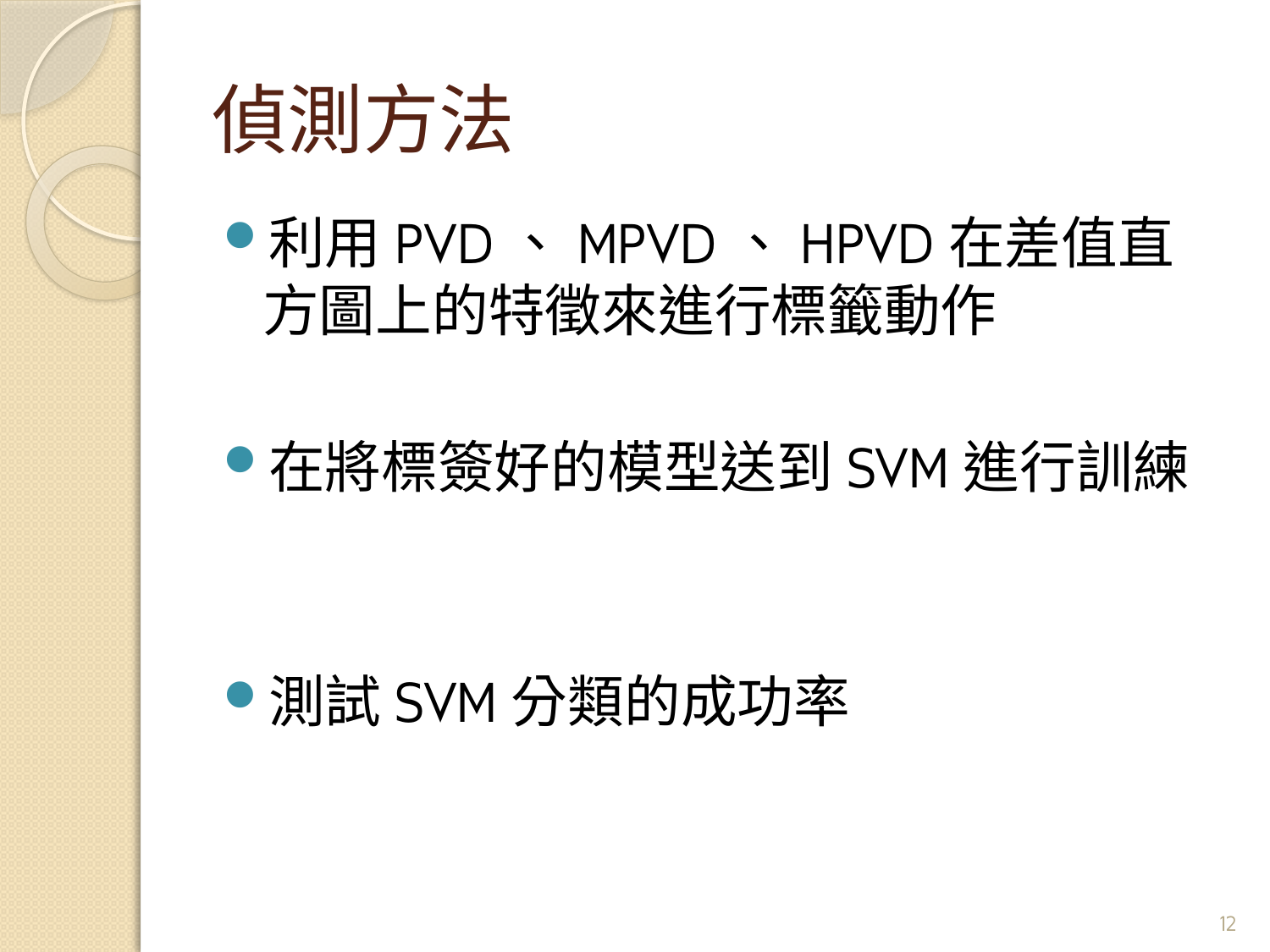

# 偵測方法
利用PVD、MPVD、HPVD在差值直方圖上的特徵來進行標籤動作

在將標簽好的模型送到SVM進行訓練

測試SVM分類的成功率
12